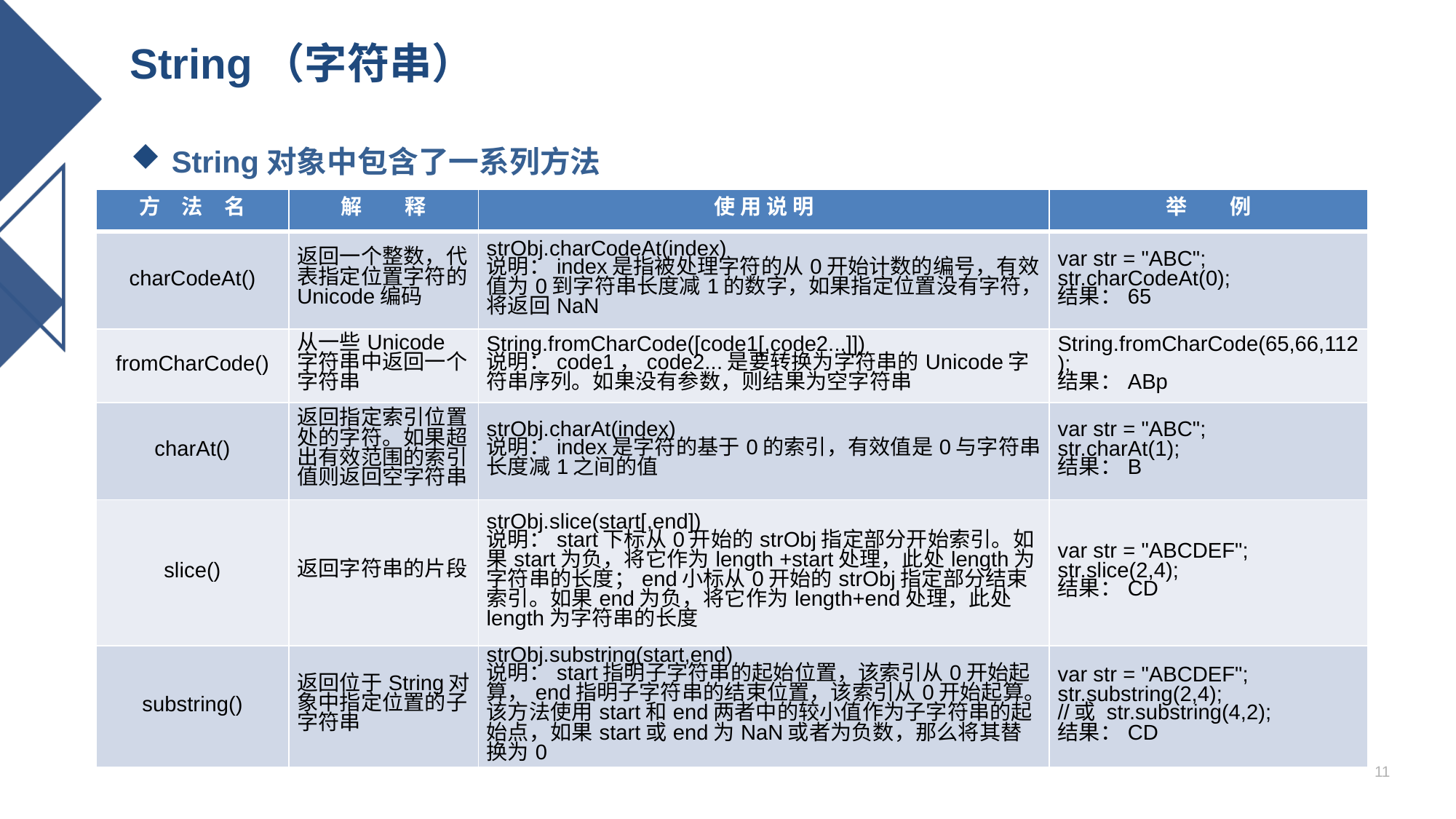

# String（字符串）
String对象中包含了一系列方法
| 方　法　名 | 解　　释 | 使 用 说 明 | 举　　例 |
| --- | --- | --- | --- |
| charCodeAt() | 返回一个整数，代表指定位置字符的Unicode编码 | strObj.charCodeAt(index) 说明：index是指被处理字符的从0开始计数的编号，有效值为0到字符串长度减1的数字，如果指定位置没有字符，将返回NaN | var str = "ABC"; str.charCodeAt(0); 结果：65 |
| fromCharCode() | 从一些Unicode字符串中返回一个字符串 | String.fromCharCode([code1[,code2...]]) 说明：code1，code2...是要转换为字符串的Unicode字符串序列。如果没有参数，则结果为空字符串 | String.fromCharCode(65,66,112); 结果：ABp |
| charAt() | 返回指定索引位置处的字符。如果超出有效范围的索引值则返回空字符串 | strObj.charAt(index) 说明：index是字符的基于0的索引，有效值是0与字符串长度减1之间的值 | var str = "ABC"; str.charAt(1); 结果：B |
| slice() | 返回字符串的片段 | strObj.slice(start[,end]) 说明：start下标从0开始的strObj指定部分开始索引。如果start为负，将它作为length +start处理，此处length为字符串的长度；end小标从0开始的strObj指定部分结束索引。如果end为负，将它作为length+end处理，此处length为字符串的长度 | var str = "ABCDEF"; str.slice(2,4); 结果：CD |
| substring() | 返回位于String对象中指定位置的子字符串 | strObj.substring(start,end) 说明：start指明子字符串的起始位置，该索引从0开始起算，end指明子字符串的结束位置，该索引从0开始起算。该方法使用start和end两者中的较小值作为子字符串的起始点，如果start或end为NaN或者为负数，那么将其替换为0 | var str = "ABCDEF"; str.substring(2,4); //或 str.substring(4,2); 结果：CD |
11